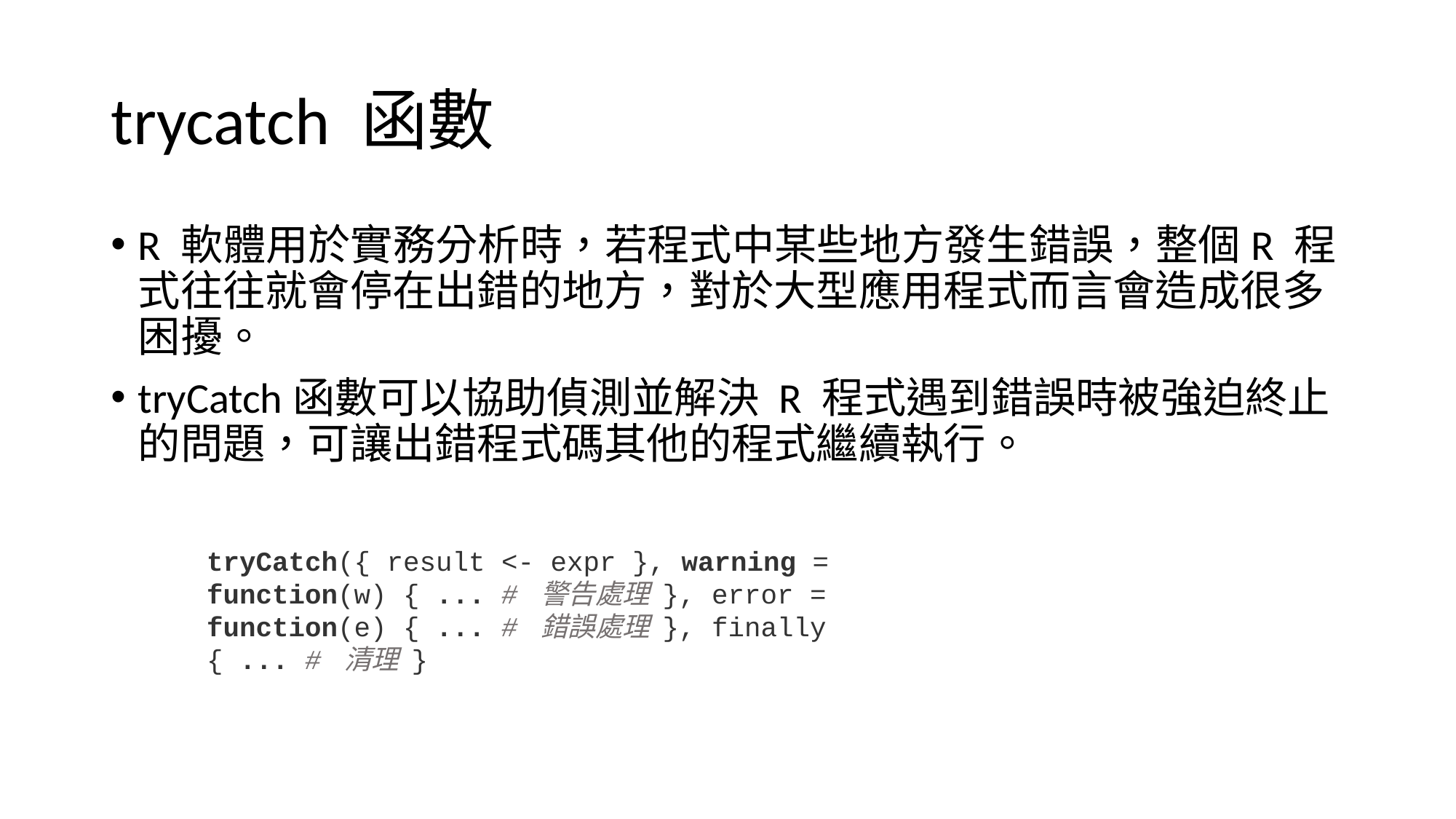

# trycatch 函數
R 軟體用於實務分析時，若程式中某些地方發生錯誤，整個R 程式往往就會停在出錯的地方，對於大型應用程式而言會造成很多困擾。
tryCatch函數可以協助偵測並解決 R 程式遇到錯誤時被強迫終止的問題，可讓出錯程式碼其他的程式繼續執行。
tryCatch({ result <- expr }, warning = function(w) { ... # 警告處理 }, error = function(e) { ... # 錯誤處理 }, finally { ... # 清理 }